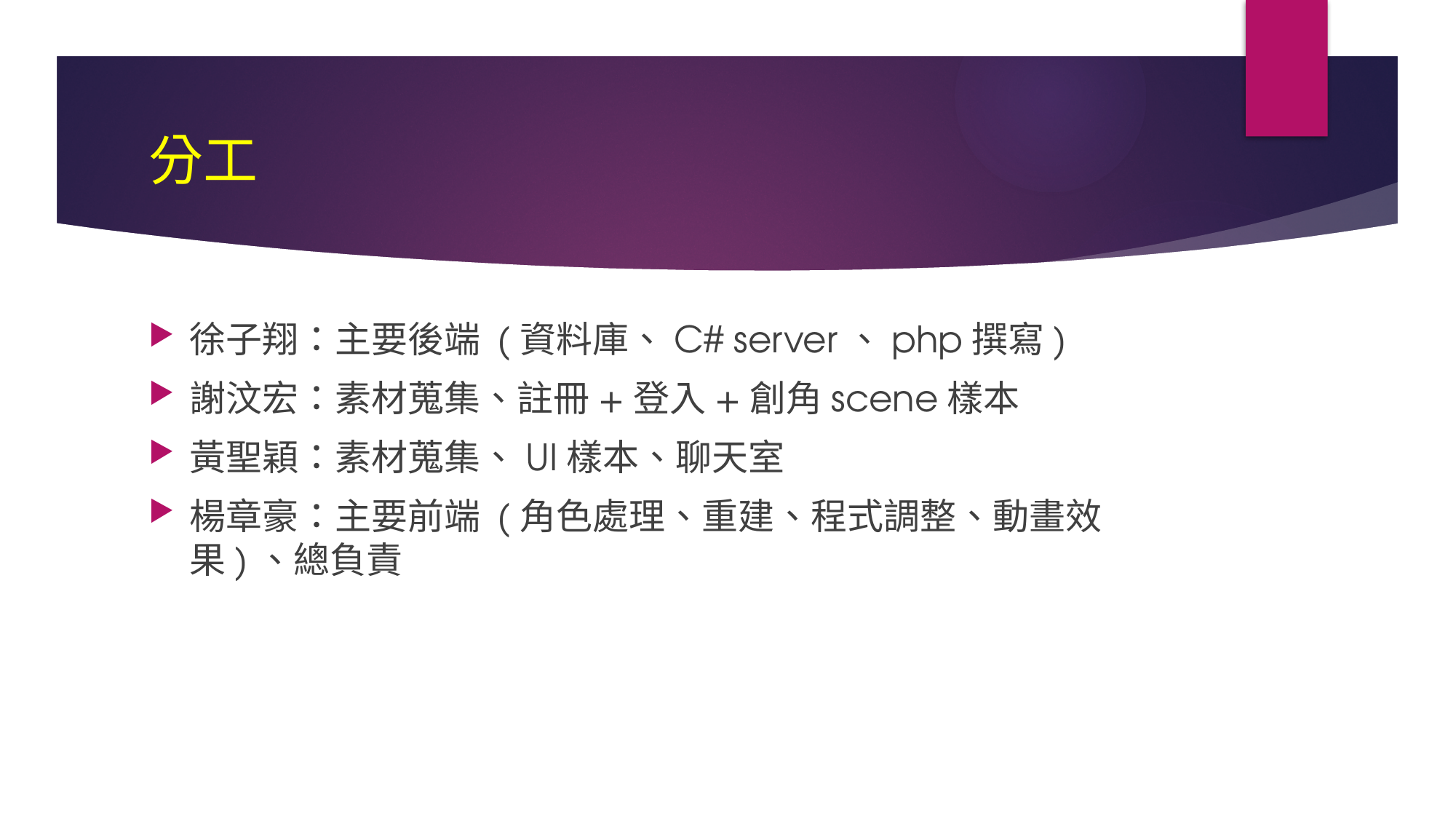

# 分工
徐子翔：主要後端 (資料庫、C# server、php撰寫)
謝汶宏：素材蒐集、註冊+登入+創角scene樣本
黃聖穎：素材蒐集、UI樣本、聊天室
楊章豪：主要前端 (角色處理、重建、程式調整、動畫效果)、總負責